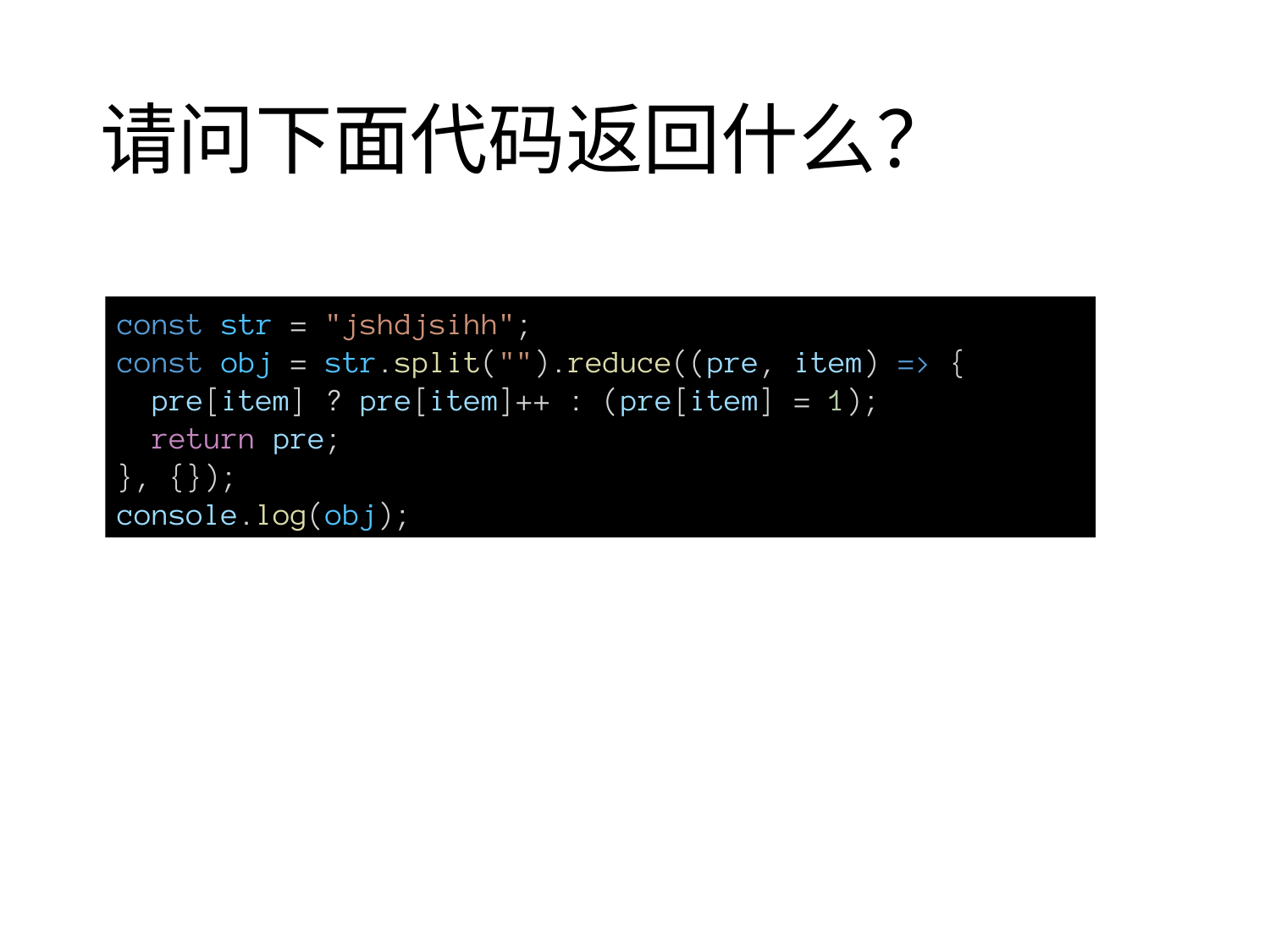

# 请问下面代码返回什么？
const str = "jshdjsihh";
const obj = str.split("").reduce((pre, item) => {
  pre[item] ? pre[item]++ : (pre[item] = 1);
  return pre;
}, {});
console.log(obj);